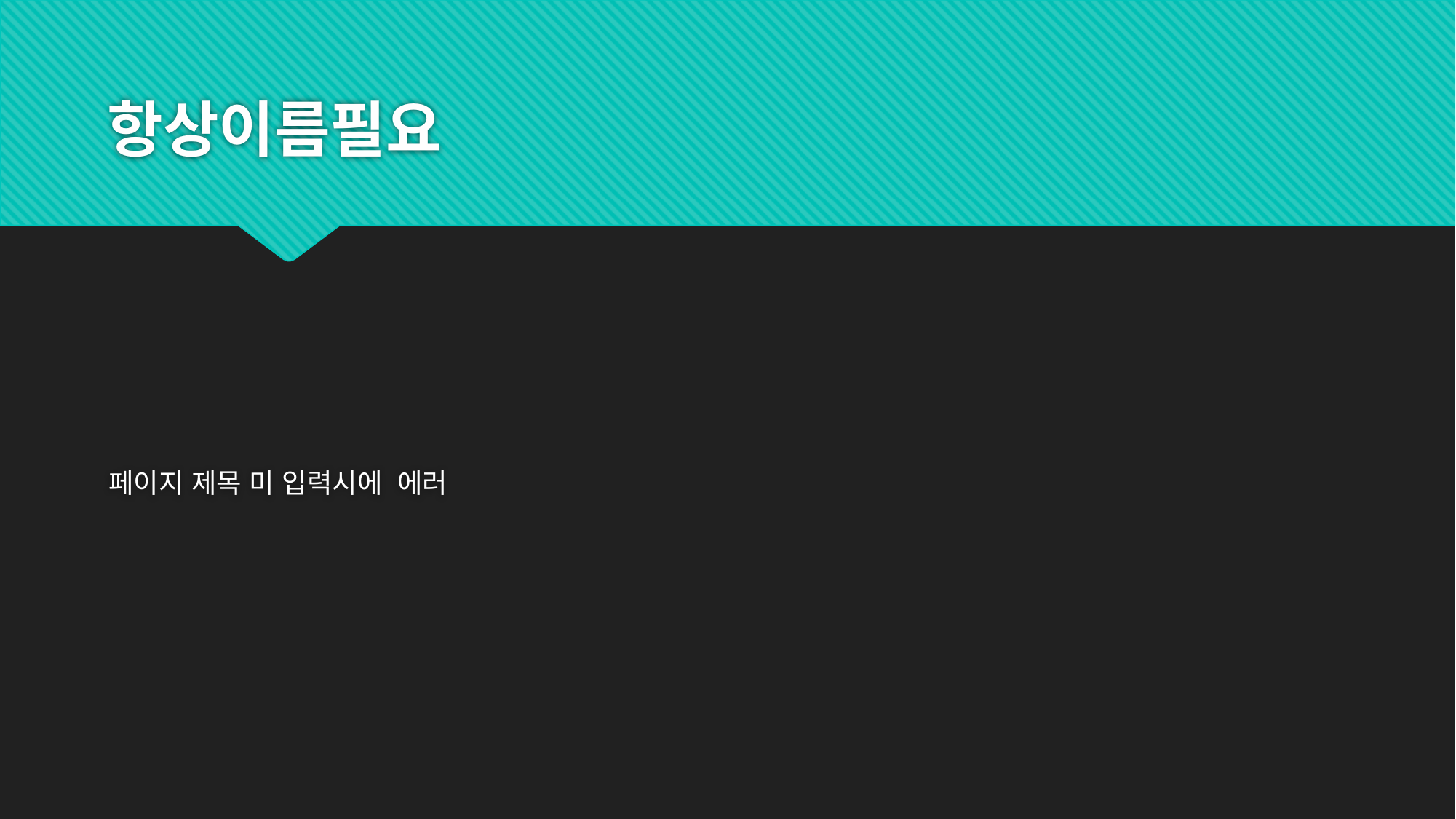

# 항상이름필요
페이지 제목 미 입력시에  에러